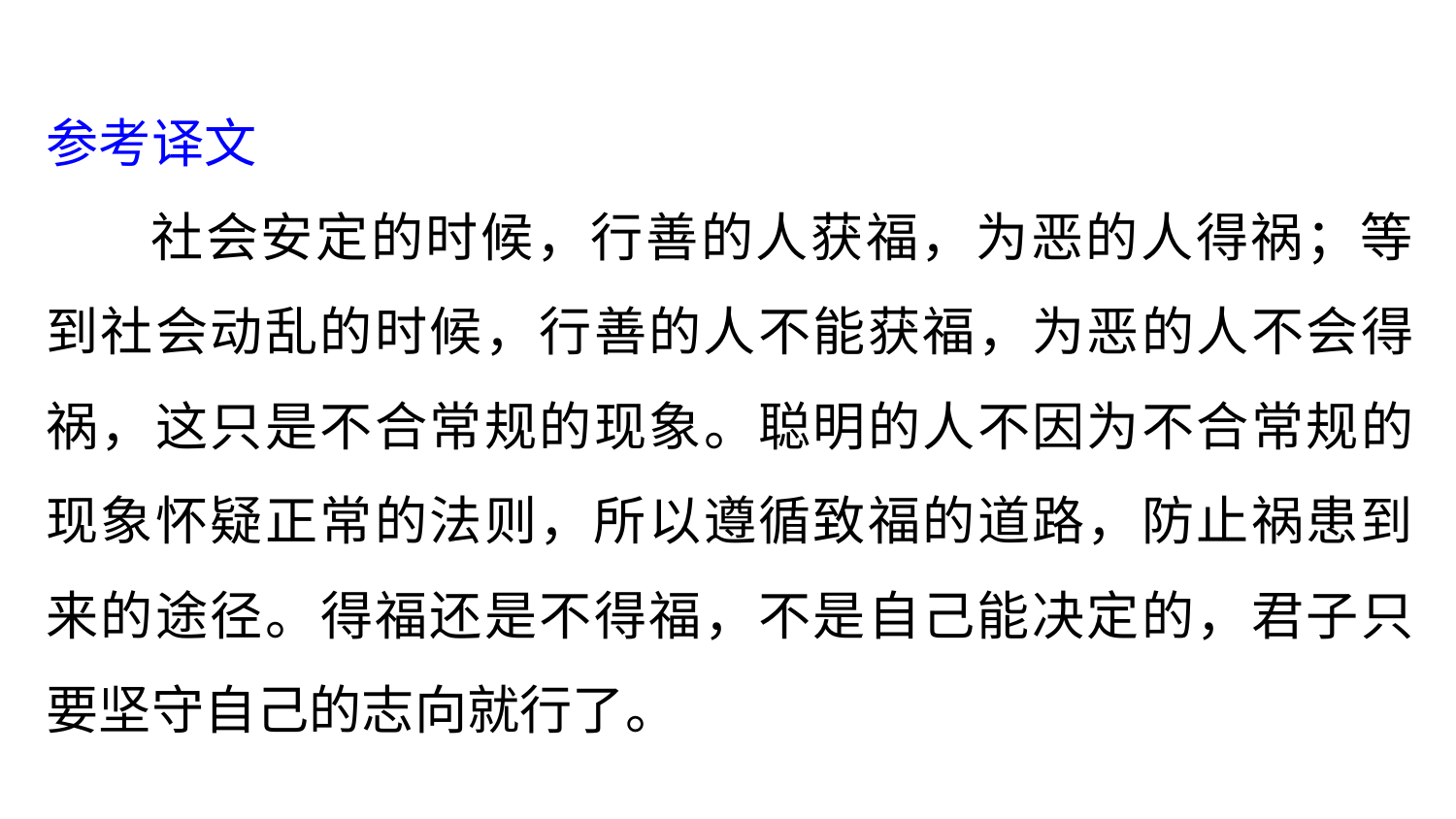

参考译文
社会安定的时候，行善的人获福，为恶的人得祸；等到社会动乱的时候，行善的人不能获福，为恶的人不会得祸，这只是不合常规的现象。聪明的人不因为不合常规的现象怀疑正常的法则，所以遵循致福的道路，防止祸患到来的途径。得福还是不得福，不是自己能决定的，君子只要坚守自己的志向就行了。